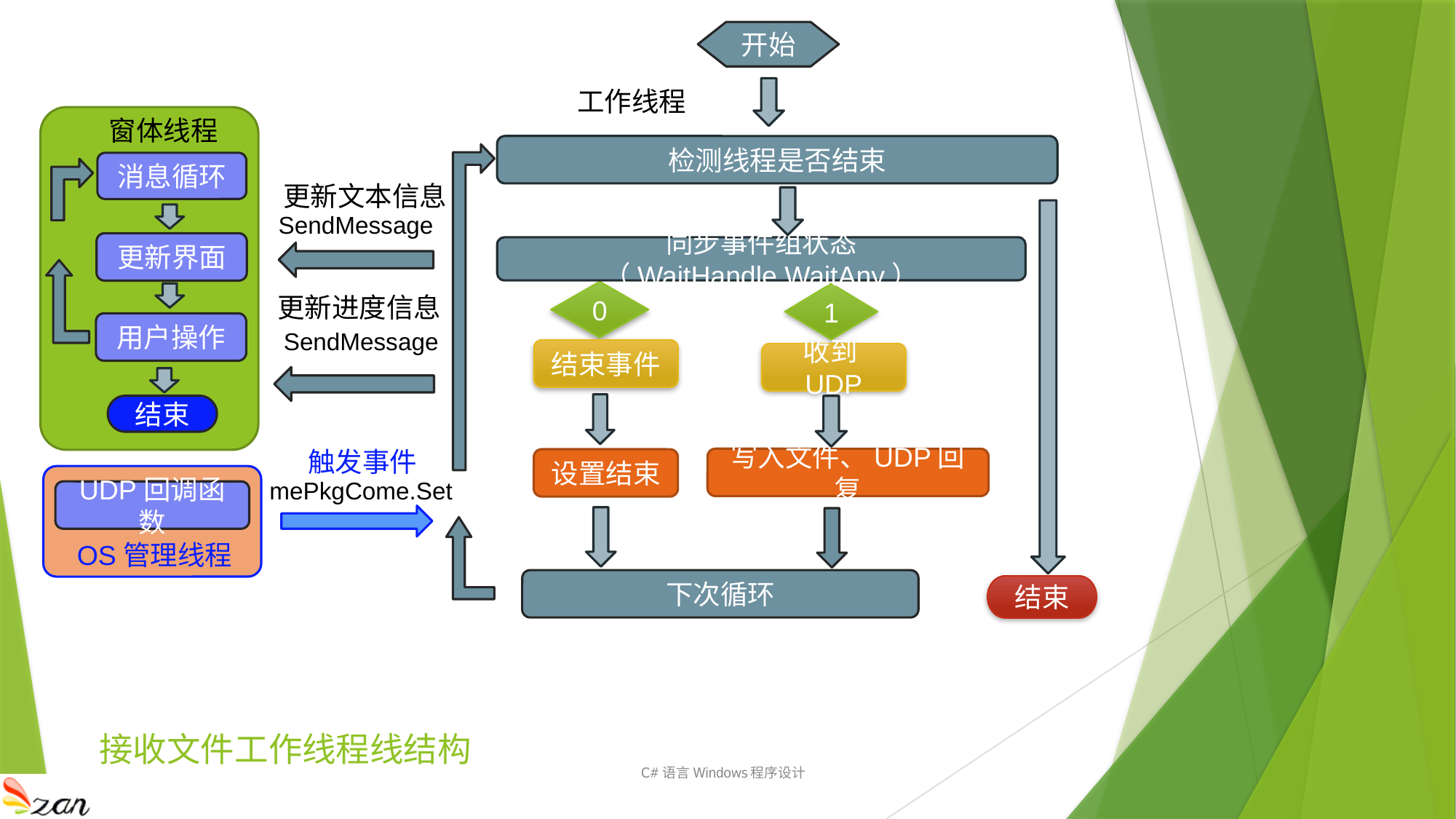

开始

工作线程

窗体线程
检测线程是否结束
消息循环

更新文本信息

SendMessage

更新界面
同步事件组状态（WaitHandle.WaitAny）

0

1
更新进度信息

用户操作
SendMessage
结束事件
收到UDP

结束

触发事件
写入文件、UDP回复
设置结束

mePkgCome.Set
UDP回调函数

OS管理线程
下次循环
结束
接收文件工作线程线结构
C#语言Windows程序设计